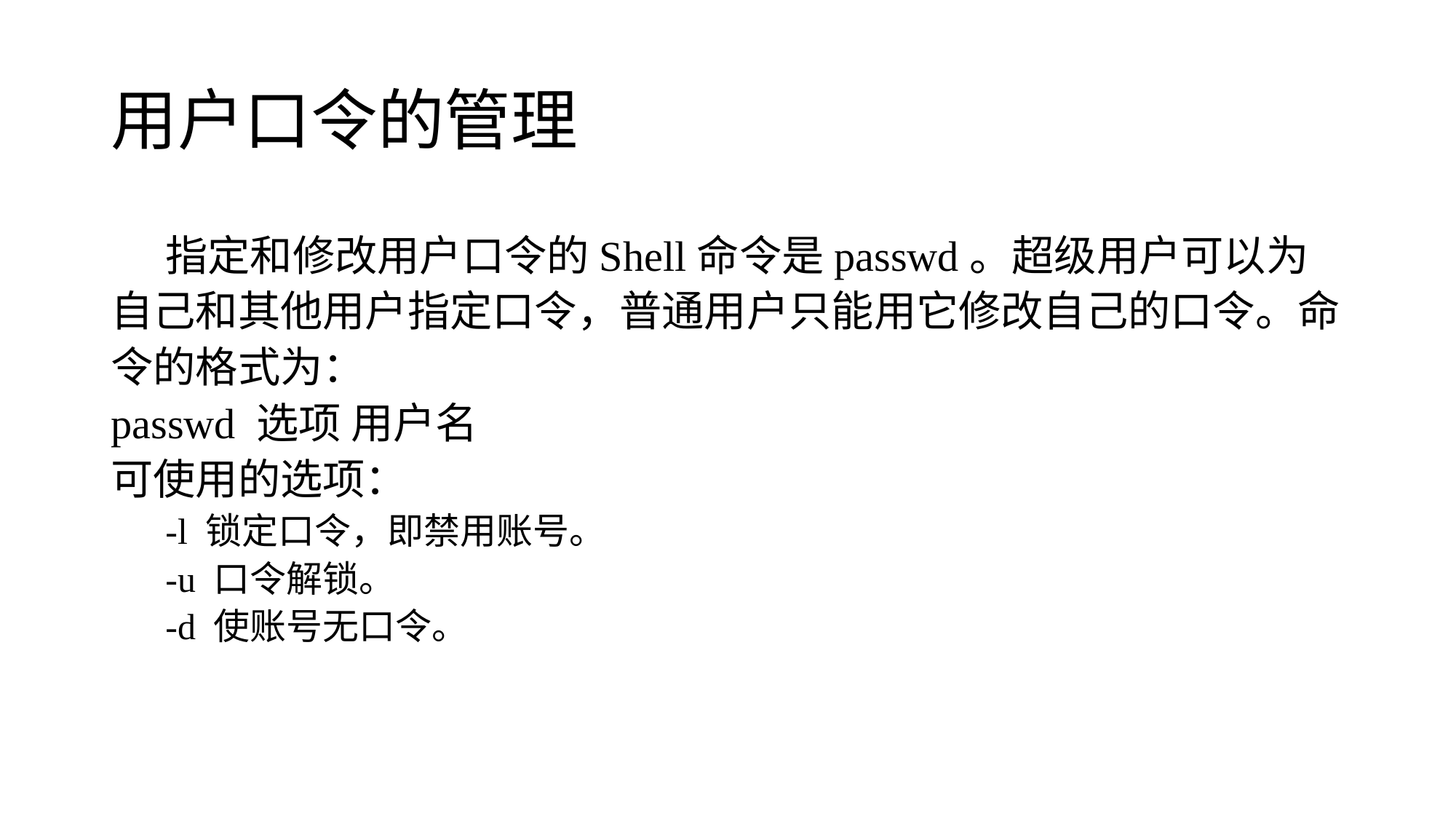

# 用户口令的管理
指定和修改用户口令的Shell命令是passwd。超级用户可以为自己和其他用户指定口令，普通用户只能用它修改自己的口令。命令的格式为：
passwd 选项 用户名
可使用的选项：
-l 锁定口令，即禁用账号。
-u 口令解锁。
-d 使账号无口令。